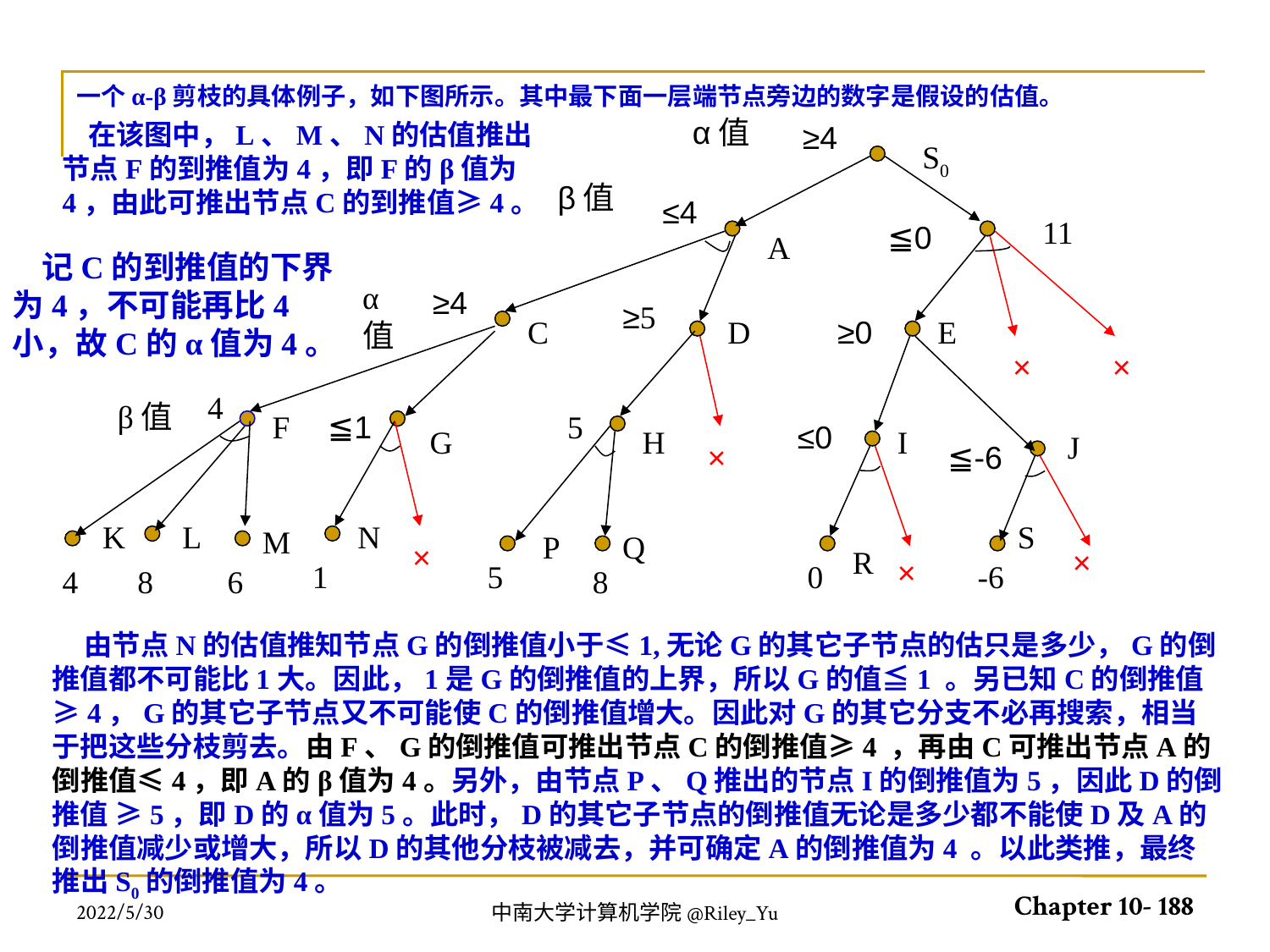

一个α-β剪枝的具体例子，如下图所示。其中最下面一层端节点旁边的数字是假设的估值。
α值
   在该图中，L、M、N的估值推出节点F的到推值为4，即F的β值为4，由此可推出节点C的到推值≥4。
≥4
S0

β值
≤4
11
≦0

A

   记C的到推值的下界为4，不可能再比4小，故C的α值为4。

α值
≥4
≥5
C
D
≥0
E

×
×
4
β值
F
≦1
5

≤0
G

H
I

J

×

≦-6

K
L
N
S
M
P
Q

×

R

×
×
1
5
0
-6
4
8
6
8
    由节点N的估值推知节点G的倒推值小于≤1,无论G的其它子节点的估只是多少，G的倒推值都不可能比1大。因此，1是G的倒推值的上界，所以G的值≦1 。另已知C的倒推值≥4，G的其它子节点又不可能使C的倒推值增大。因此对G的其它分支不必再搜索，相当于把这些分枝剪去。由F、G的倒推值可推出节点C的倒推值≥4 ，再由C可推出节点A的倒推值≤4，即A的β值为4。另外，由节点P、Q推出的节点I的倒推值为5，因此D的倒推值 ≥5，即D的α值为5。此时，D的其它子节点的倒推值无论是多少都不能使D及A的倒推值减少或增大，所以D的其他分枝被减去，并可确定A的倒推值为4 。以此类推，最终推出S0的倒推值为4。
2022/5/30
Chapter 10- 188
中南大学计算机学院@Riley_Yu